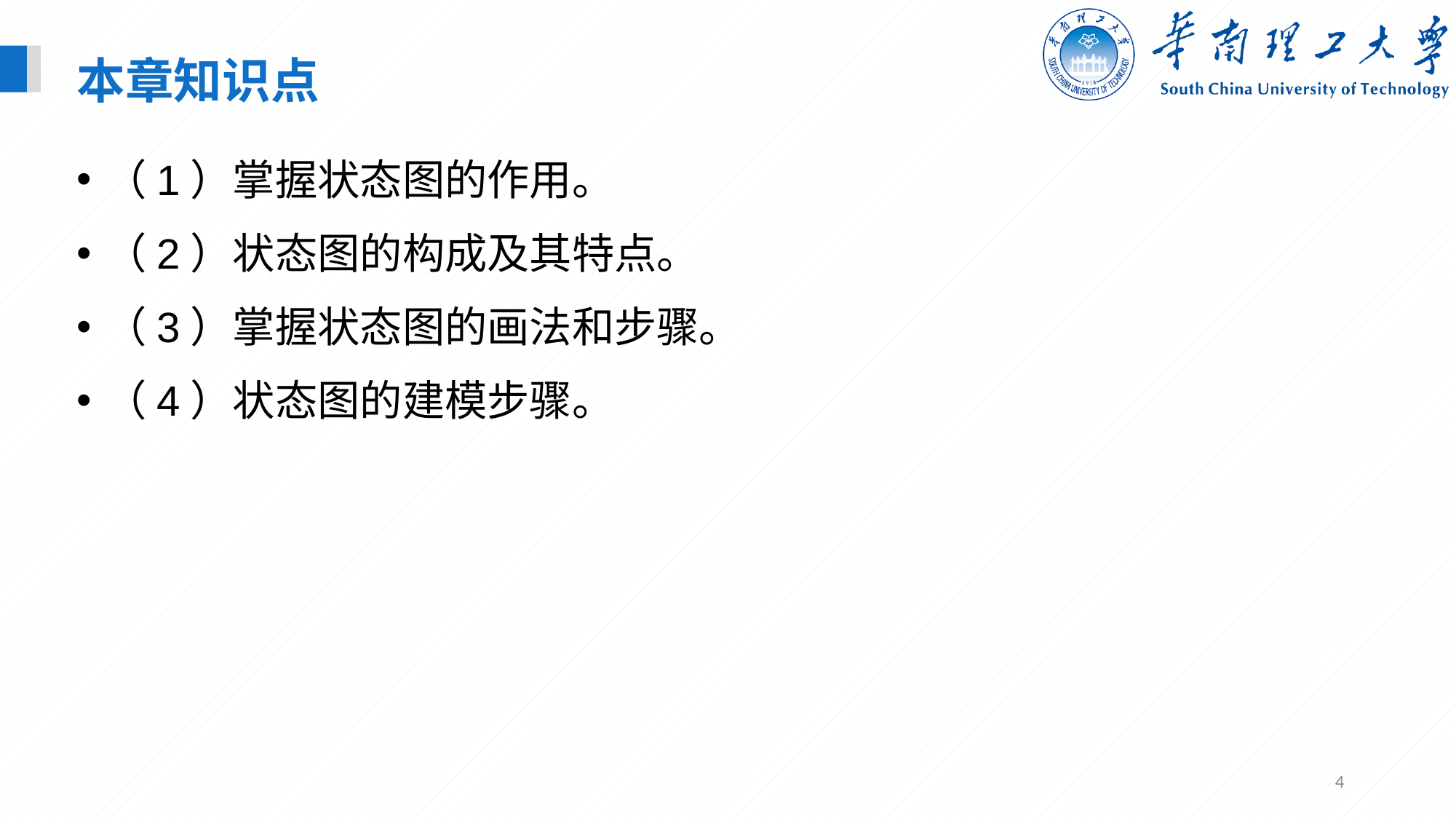

本章知识点
（1）掌握状态图的作用。
（2）状态图的构成及其特点。
（3）掌握状态图的画法和步骤。
（4）状态图的建模步骤。

4